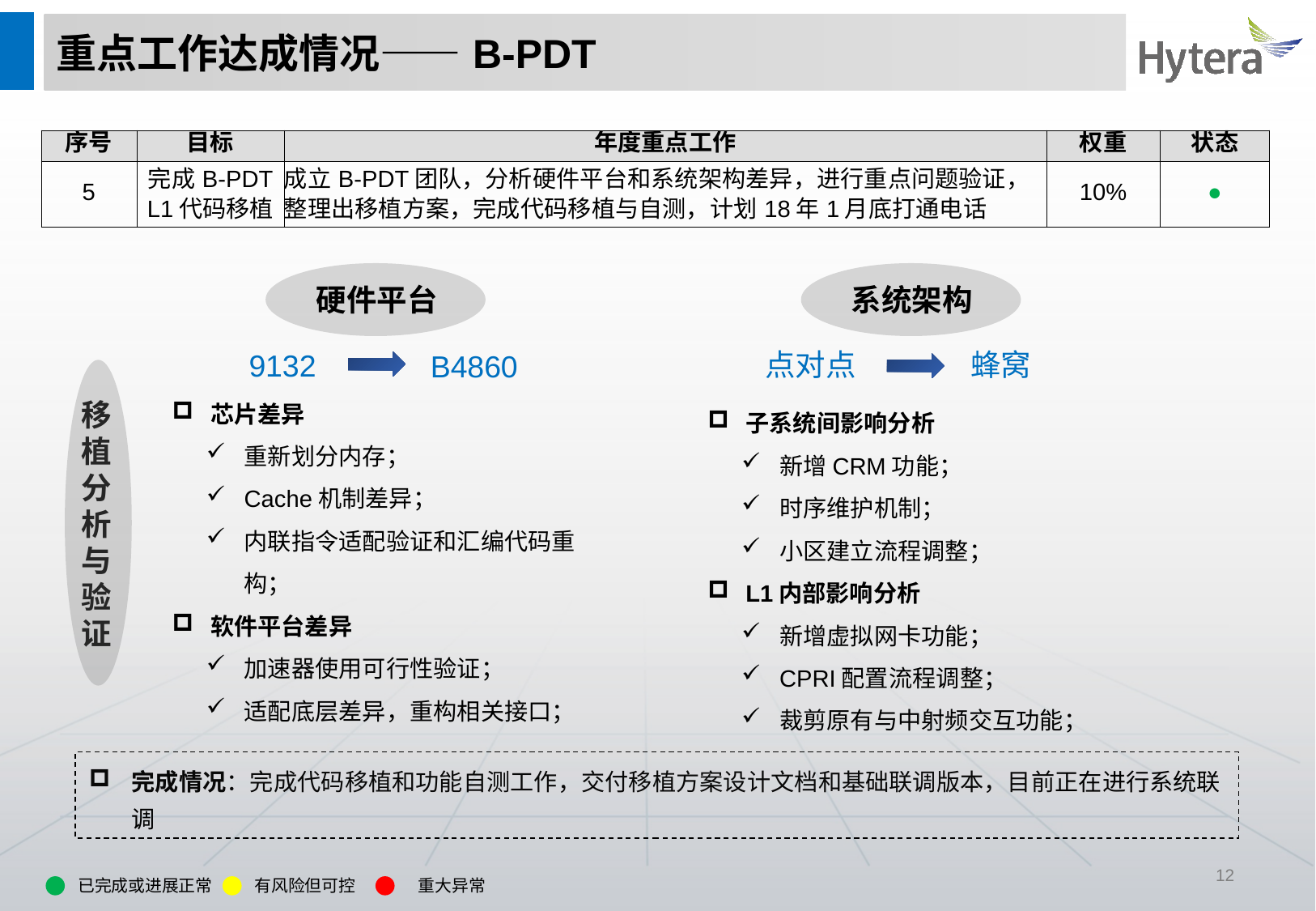

# 重点工作达成情况——B-PDT
| 序号 | 目标 | 年度重点工作 | 权重 | 状态 |
| --- | --- | --- | --- | --- |
| 5 | 完成B-PDT L1代码移植 | 成立B-PDT团队，分析硬件平台和系统架构差异，进行重点问题验证，整理出移植方案，完成代码移植与自测，计划18年1月底打通电话 | 10% | ● |

硬件平台
系统架构
点对点
蜂窝
9132
B4860

芯片差异
重新划分内存；
Cache机制差异；
内联指令适配验证和汇编代码重构；
软件平台差异
加速器使用可行性验证；
适配底层差异，重构相关接口；
子系统间影响分析
新增CRM功能；
时序维护机制；
小区建立流程调整；
L1内部影响分析
新增虚拟网卡功能；
CPRI配置流程调整；
裁剪原有与中射频交互功能；
移植分析与验证
完成情况：完成代码移植和功能自测工作，交付移植方案设计文档和基础联调版本，目前正在进行系统联调
已完成或进展正常
有风险但可控
重大异常